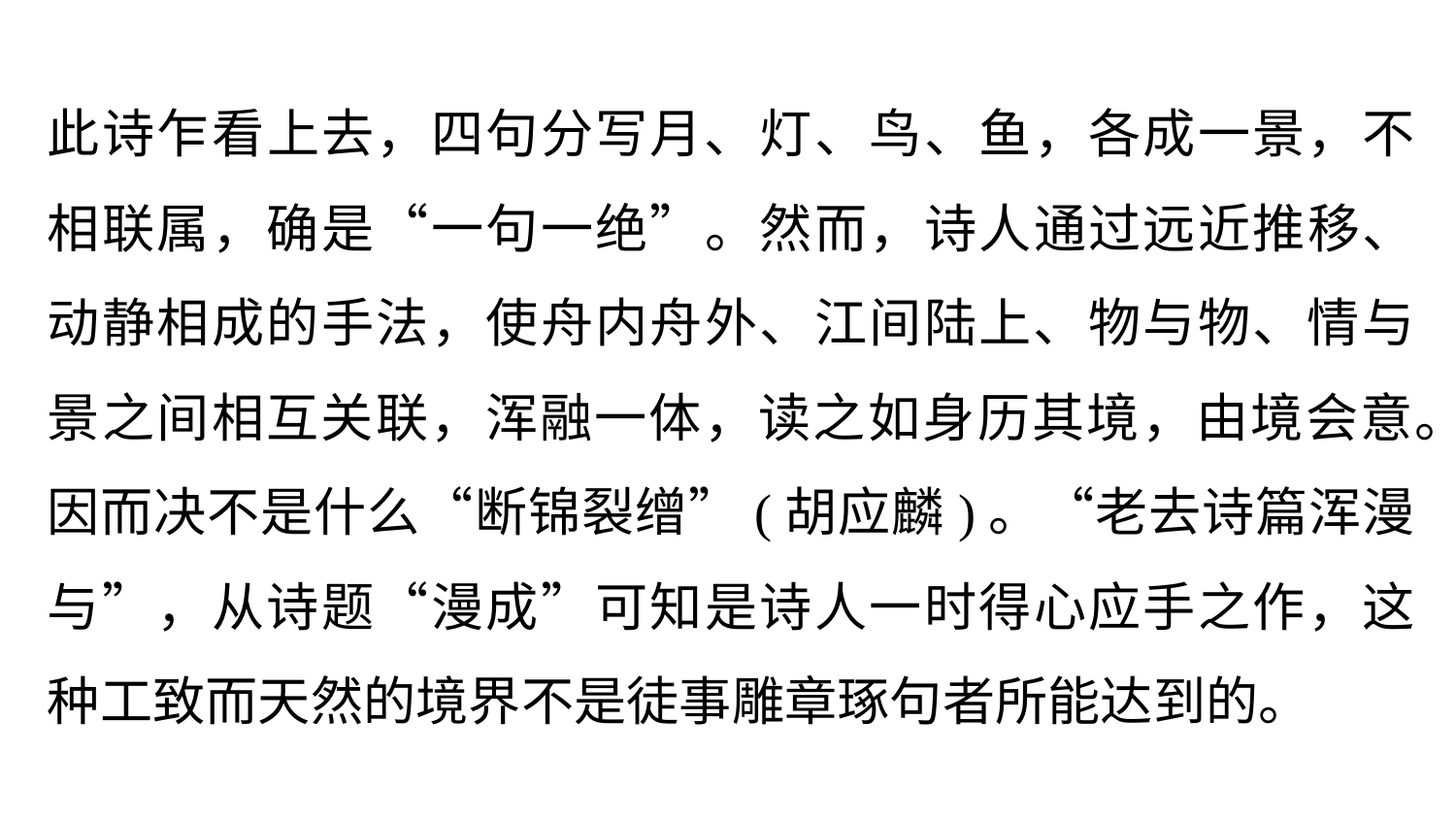

此诗乍看上去，四句分写月、灯、鸟、鱼，各成一景，不相联属，确是“一句一绝”。然而，诗人通过远近推移、动静相成的手法，使舟内舟外、江间陆上、物与物、情与景之间相互关联，浑融一体，读之如身历其境，由境会意。因而决不是什么“断锦裂缯”(胡应麟)。“老去诗篇浑漫与”，从诗题“漫成”可知是诗人一时得心应手之作，这种工致而天然的境界不是徒事雕章琢句者所能达到的。